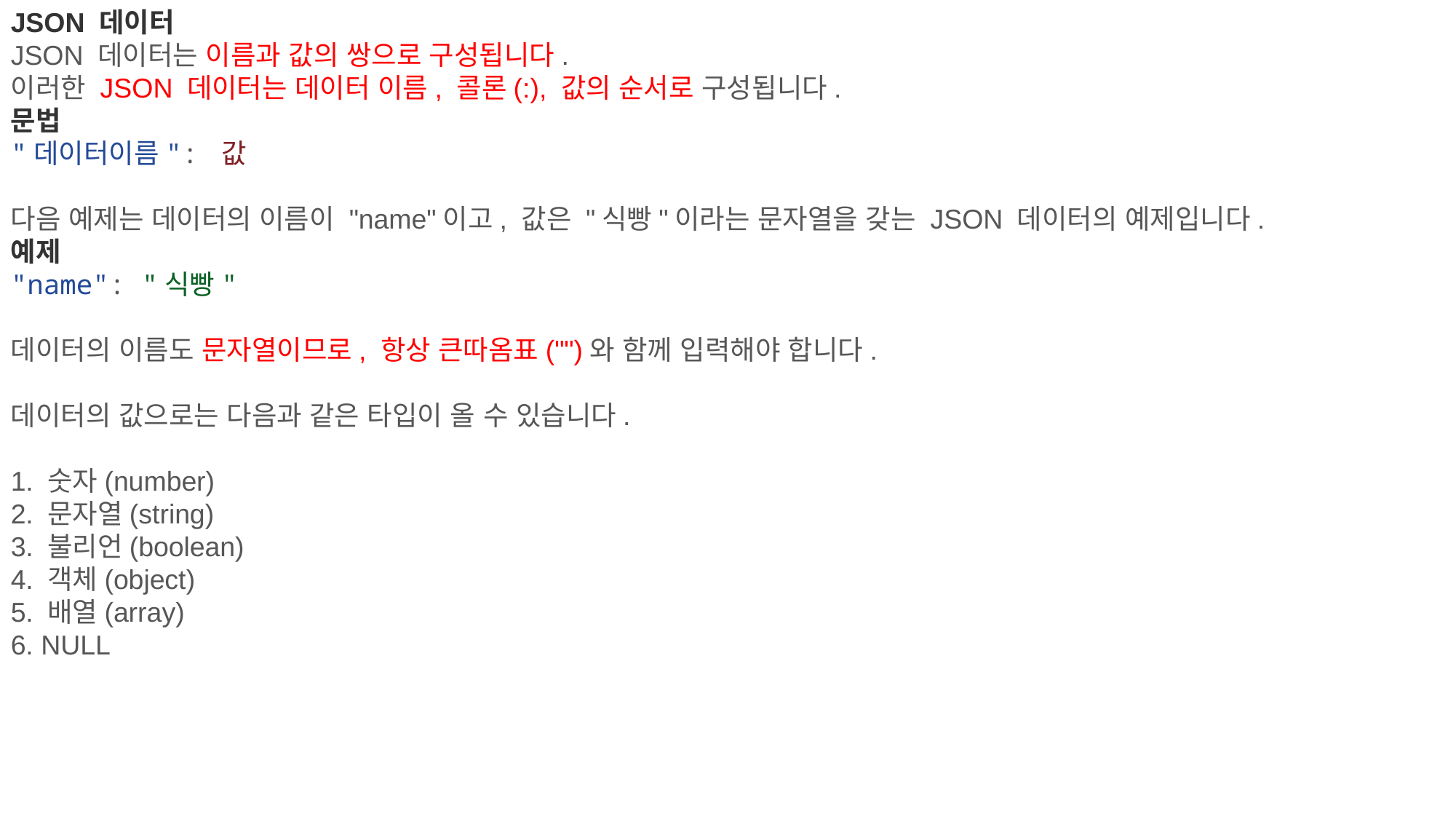

JSON 데이터
JSON 데이터는 이름과 값의 쌍으로 구성됩니다.
이러한 JSON 데이터는 데이터 이름, 콜론(:), 값의 순서로 구성됩니다.
문법
"데이터이름": 값

다음 예제는 데이터의 이름이 "name"이고, 값은 "식빵"이라는 문자열을 갖는 JSON 데이터의 예제입니다.
예제
"name": "식빵"

데이터의 이름도 문자열이므로, 항상 큰따옴표("")와 함께 입력해야 합니다.

데이터의 값으로는 다음과 같은 타입이 올 수 있습니다.

1. 숫자(number)
2. 문자열(string)
3. 불리언(boolean)
4. 객체(object)
5. 배열(array)
6. NULL